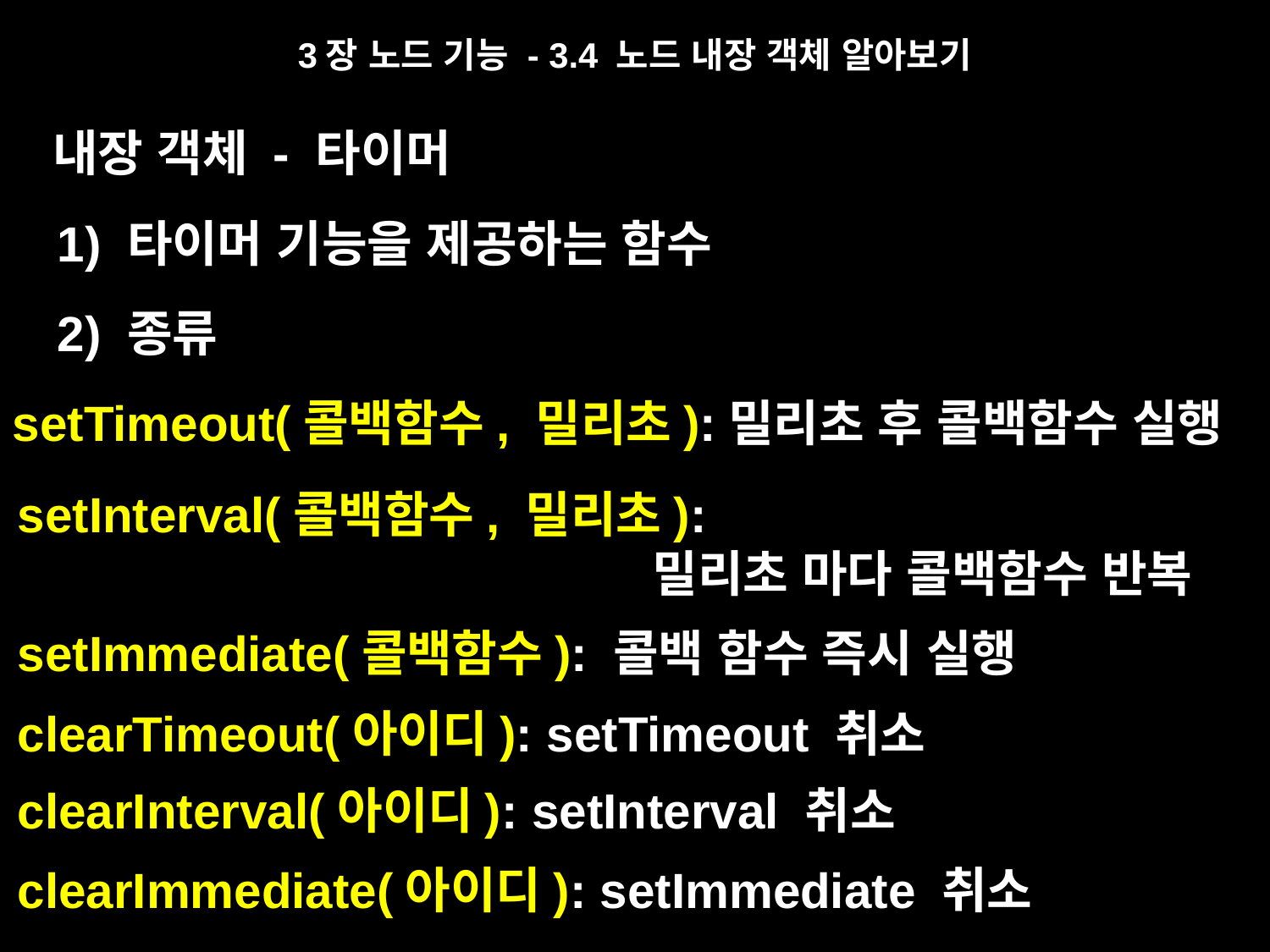

3장 노드 기능 - 3.4 노드 내장 객체 알아보기
내장 객체 - 타이머
1) 타이머 기능을 제공하는 함수
2) 종류
setTimeout(콜백함수, 밀리초):밀리초 후 콜백함수 실행
setInterval(콜백함수, 밀리초):
					밀리초 마다 콜백함수 반복
setImmediate(콜백함수): 콜백 함수 즉시 실행
clearTimeout(아이디): setTimeout 취소
clearInterval(아이디): setInterval 취소
clearImmediate(아이디): setImmediate 취소